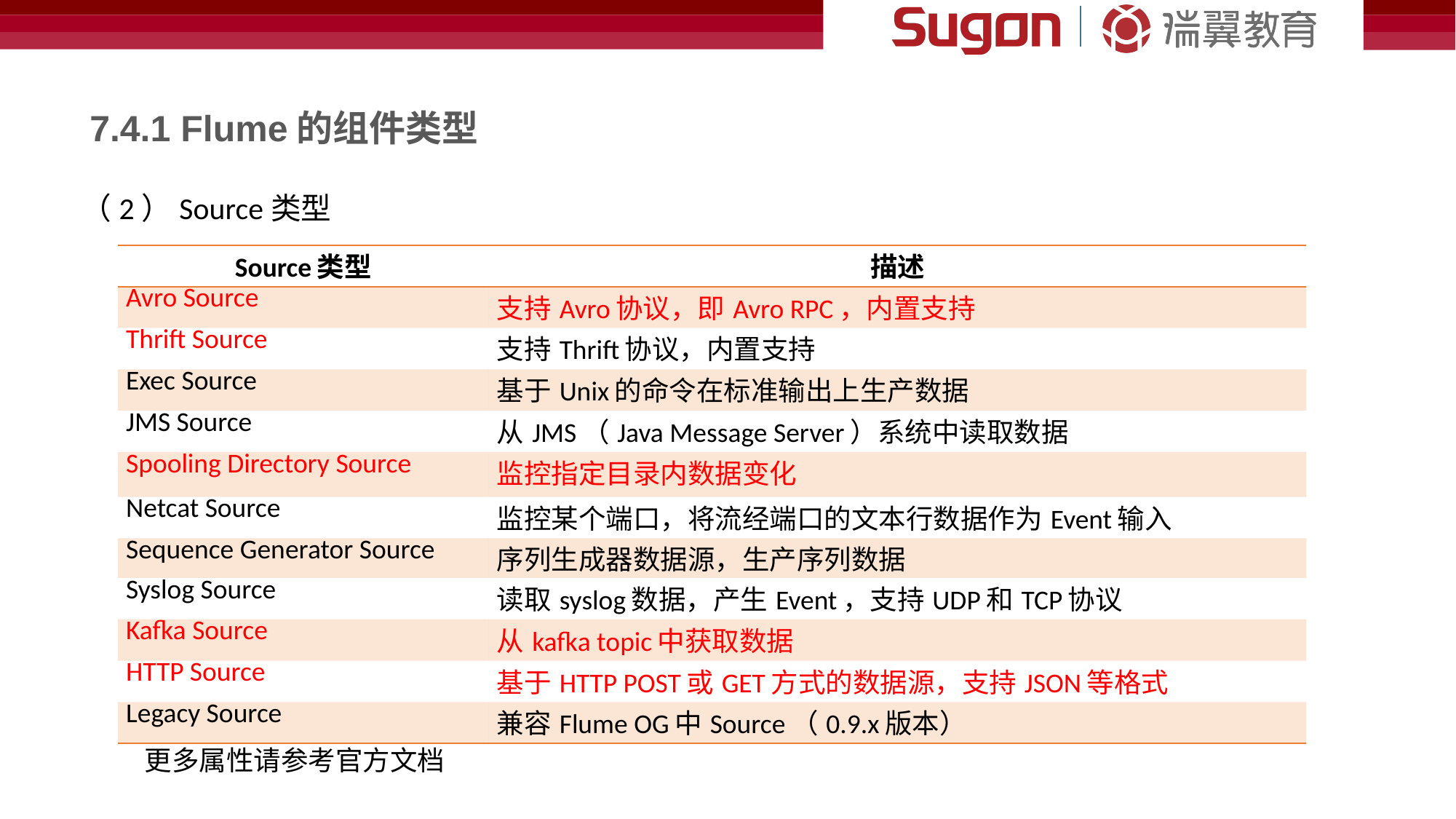

7.4.1 Flume的组件类型
（2）Source类型
| Source类型 | 描述 |
| --- | --- |
| Avro Source | 支持Avro协议，即Avro RPC，内置支持 |
| Thrift Source | 支持Thrift协议，内置支持 |
| Exec Source | 基于Unix的命令在标准输出上生产数据 |
| JMS Source | 从JMS（Java Message Server）系统中读取数据 |
| Spooling Directory Source | 监控指定目录内数据变化 |
| Netcat Source | 监控某个端口，将流经端口的文本行数据作为Event输入 |
| Sequence Generator Source | 序列生成器数据源，生产序列数据 |
| Syslog Source | 读取syslog数据，产生Event，支持UDP和TCP协议 |
| Kafka Source | 从kafka topic中获取数据 |
| HTTP Source | 基于HTTP POST或GET方式的数据源，支持JSON等格式 |
| Legacy Source | 兼容Flume OG中Source（0.9.x版本） |
更多属性请参考官方文档